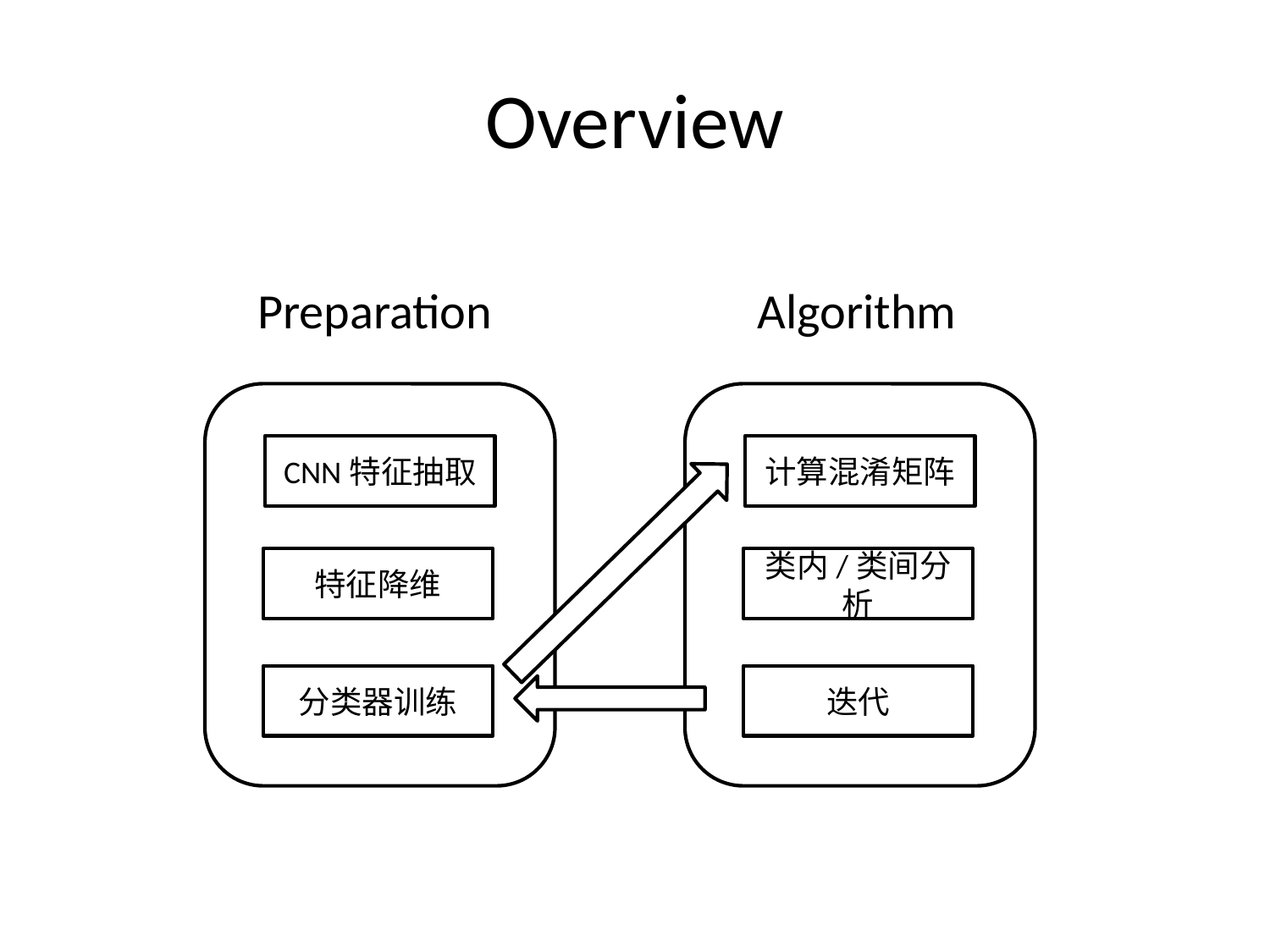

# Overview
Preparation
Algorithm

CNN特征抽取
计算混淆矩阵

特征降维
类内/类间分析
分类器训练
迭代